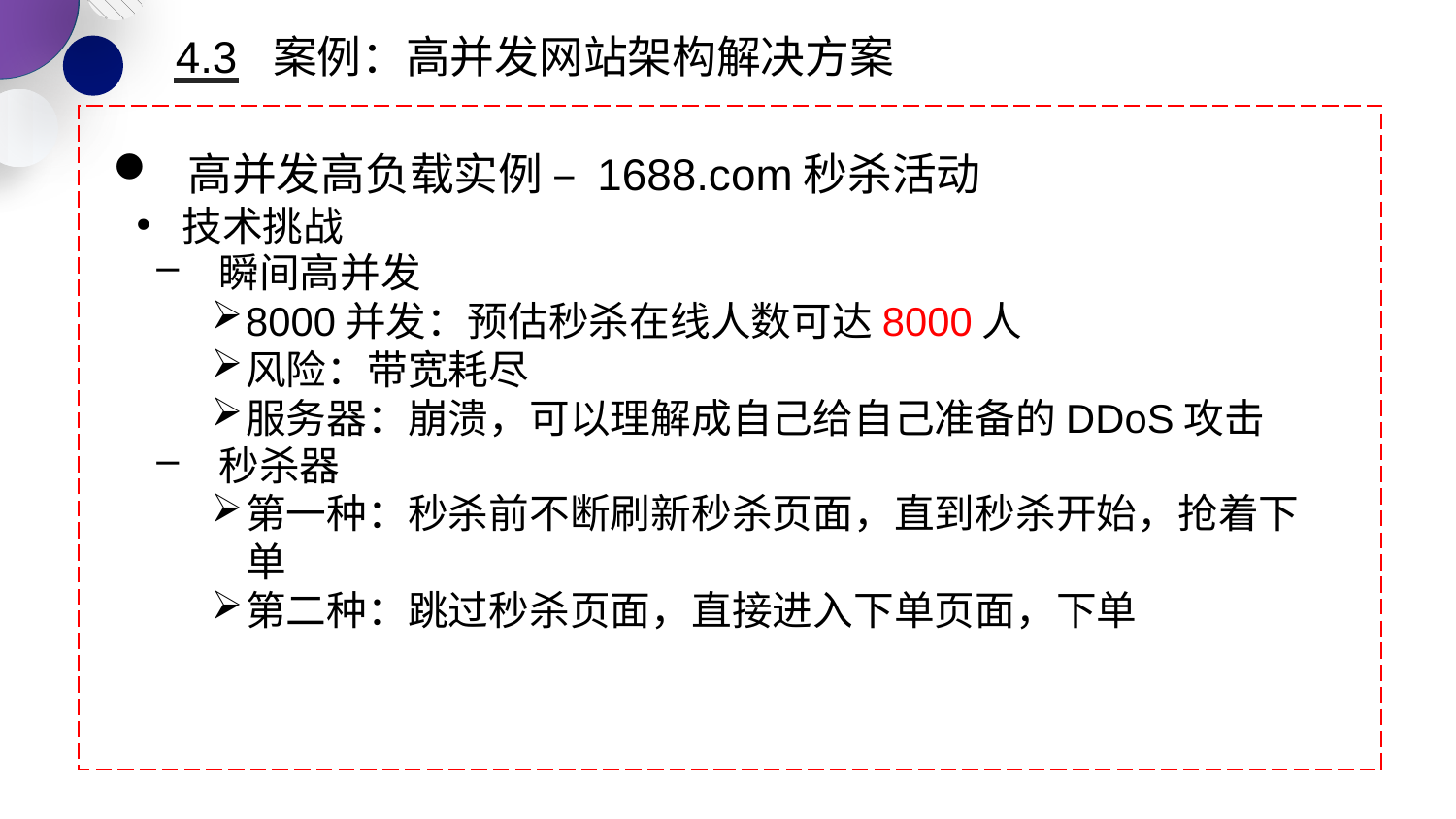

4.3  案例：高并发网站架构解决方案

  高并发高负载实例 – 1688.com秒杀活动
技术挑战
  瞬间高并发
8000并发：预估秒杀在线人数可达8000人
风险：带宽耗尽
服务器：崩溃，可以理解成自己给自己准备的DDoS攻击
  秒杀器
第一种：秒杀前不断刷新秒杀页面，直到秒杀开始，抢着下单
第二种：跳过秒杀页面，直接进入下单页面，下单